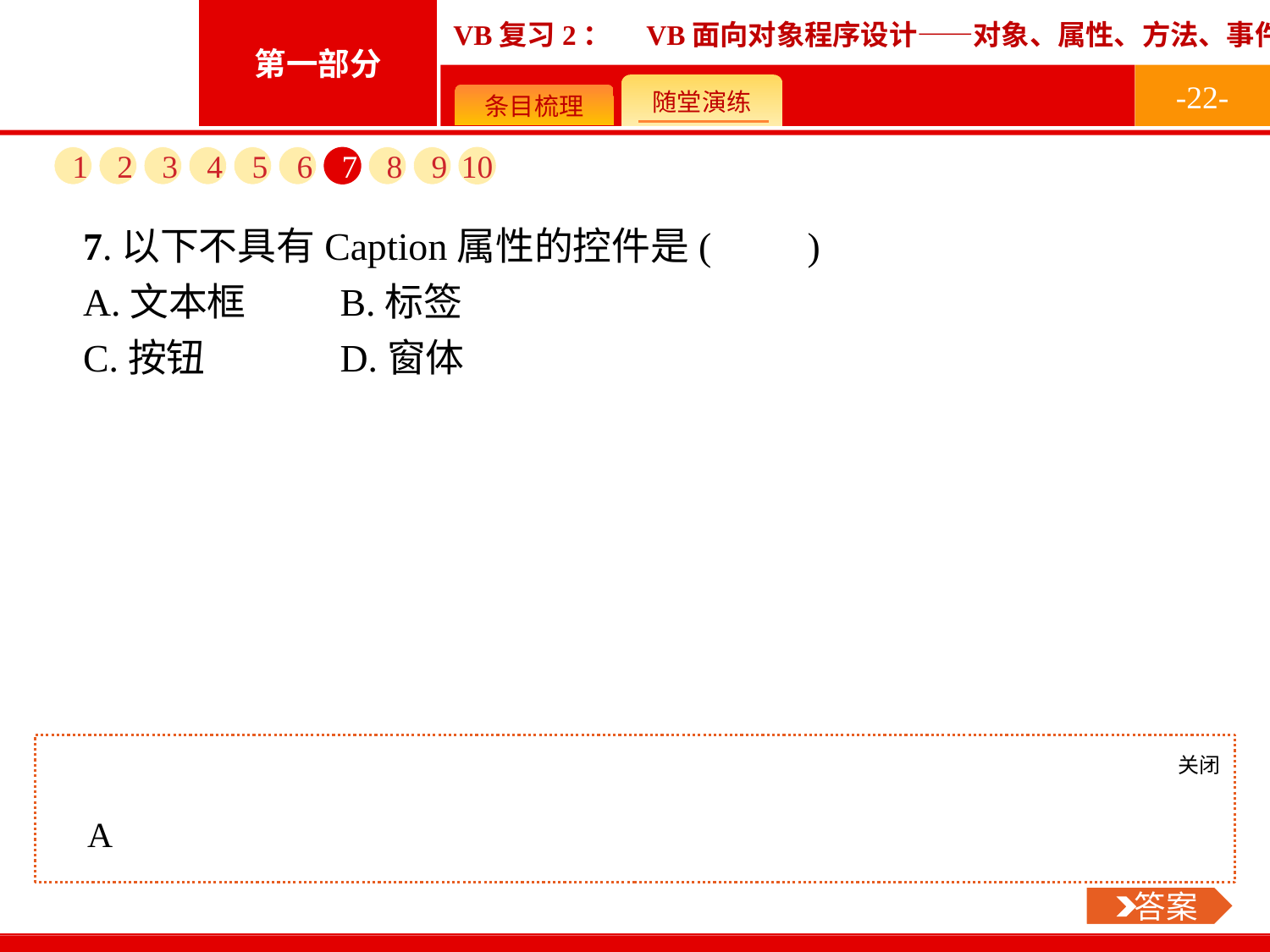

-22-
1
2
3
4
5
6
7
8
9
10
7.以下不具有Caption属性的控件是(　　)
A.文本框	B.标签
C.按钮		D.窗体

关闭
  答案

A
  答案